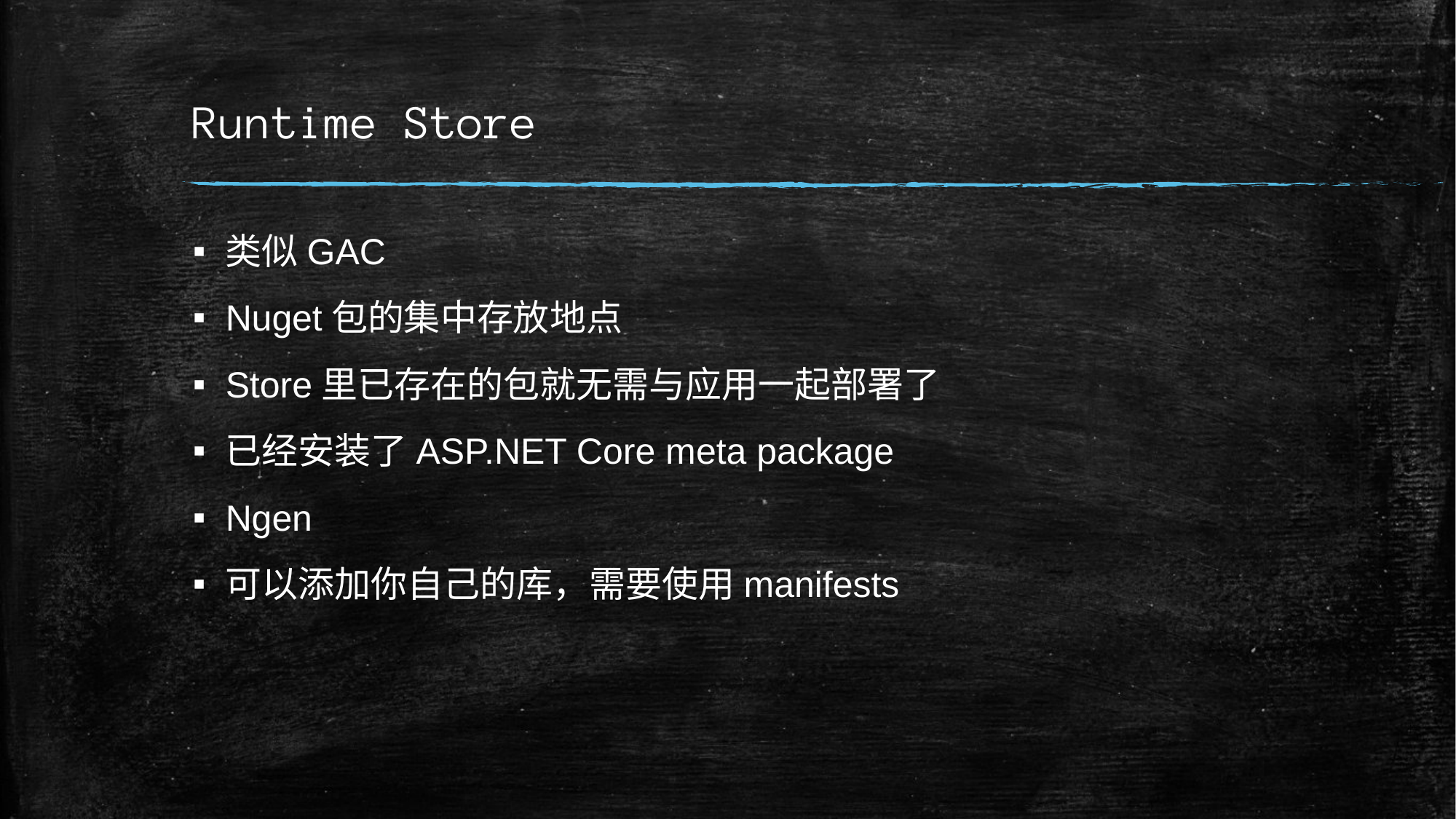

# Runtime Store
类似GAC
Nuget包的集中存放地点
Store里已存在的包就无需与应用一起部署了
已经安装了ASP.NET Core meta package
Ngen
可以添加你自己的库，需要使用manifests